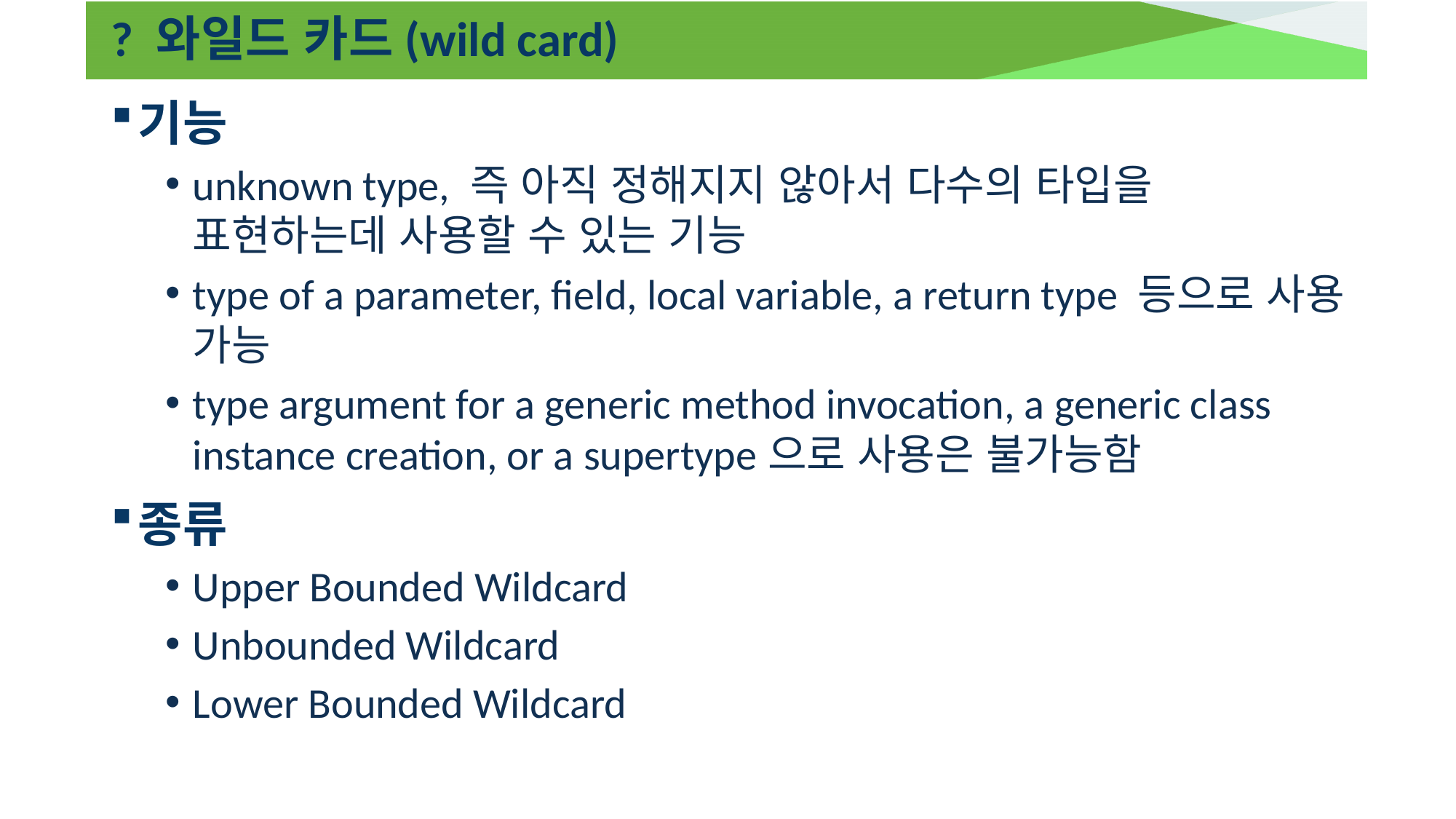

# ? 와일드 카드(wild card)
기능
unknown type, 즉 아직 정해지지 않아서 다수의 타입을 표현하는데 사용할 수 있는 기능
type of a parameter, field, local variable, a return type 등으로 사용 가능
type argument for a generic method invocation, a generic class instance creation, or a supertype으로 사용은 불가능함
종류
Upper Bounded Wildcard
Unbounded Wildcard
Lower Bounded Wildcard